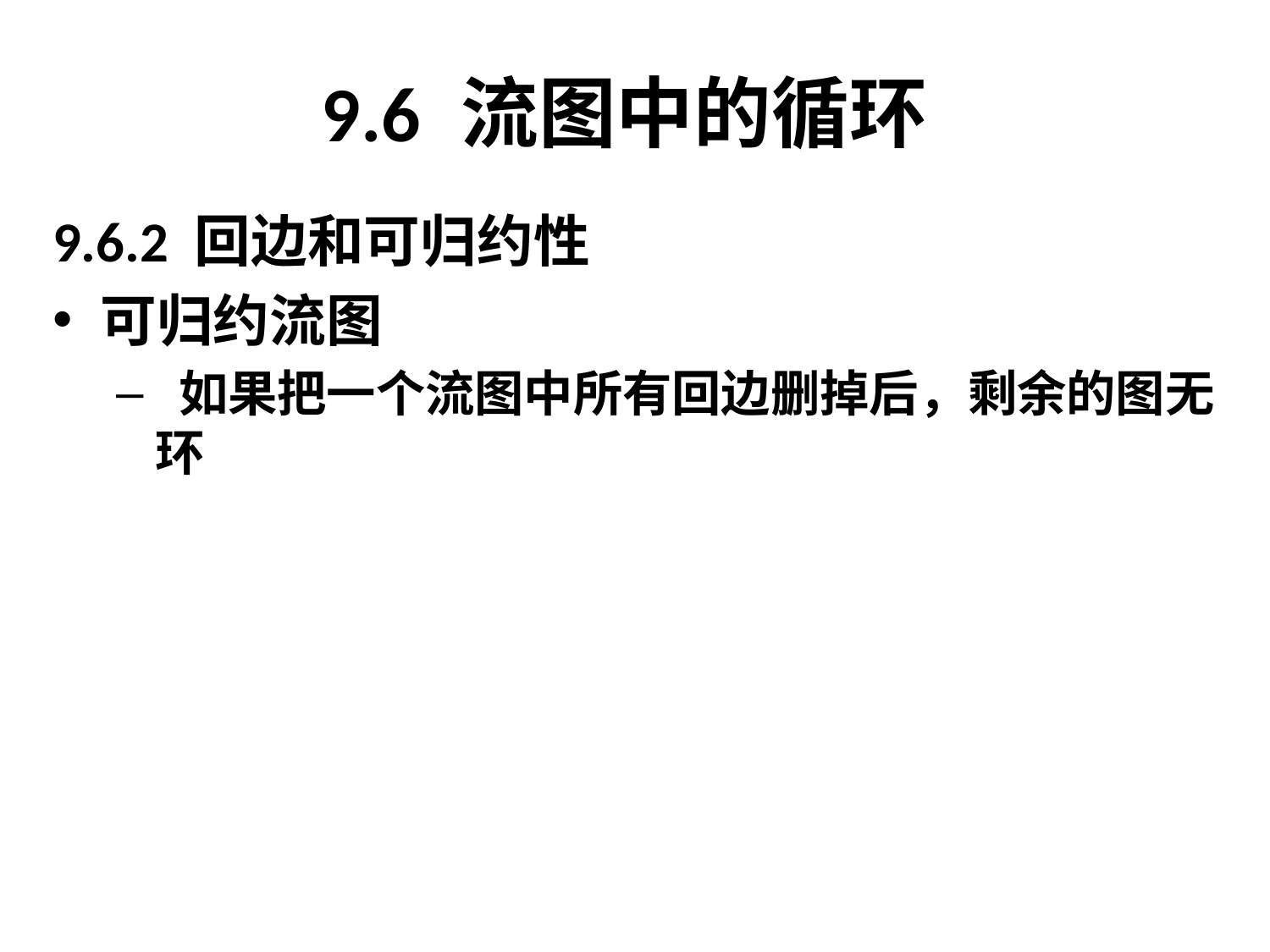

# 9.6 流图中的循环
9.6.2 回边和可归约性
可归约流图
 如果把一个流图中所有回边删掉后，剩余的图无环